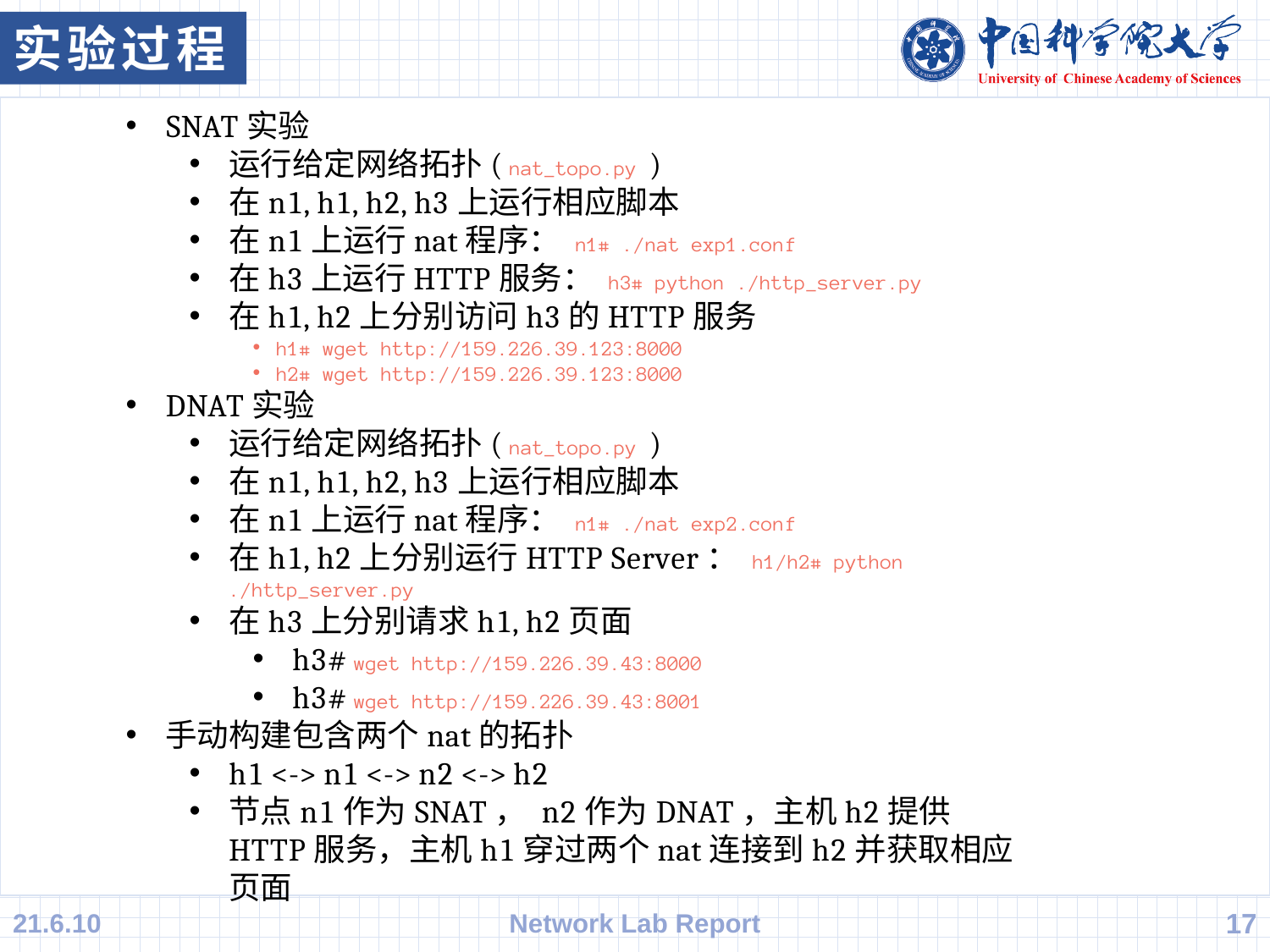

实验过程
SNAT实验
运行给定网络拓扑( nat_topo.py )
在n1, h1, h2, h3上运行相应脚本
在n1上运行nat程序： n1# ./nat exp1.conf
在h3上运行HTTP服务： h3# python ./http_server.py
在h1, h2上分别访问h3的HTTP服务
h1# wget http://159.226.39.123:8000
h2# wget http://159.226.39.123:8000
DNAT实验
运行给定网络拓扑( nat_topo.py )
在n1, h1, h2, h3上运行相应脚本
在n1上运行nat程序： n1# ./nat exp2.conf
在h1, h2上分别运行HTTP Server： h1/h2# python ./http_server.py
在h3上分别请求h1, h2页面
h3# wget http://159.226.39.43:8000
h3# wget http://159.226.39.43:8001
手动构建包含两个nat的拓扑
h1 <-> n1 <-> n2 <-> h2
节点n1作为SNAT， n2作为DNAT，主机h2提供HTTP服务，主机h1穿过两个nat连接到h2并获取相应页面
21.6.10
Network Lab Report
17